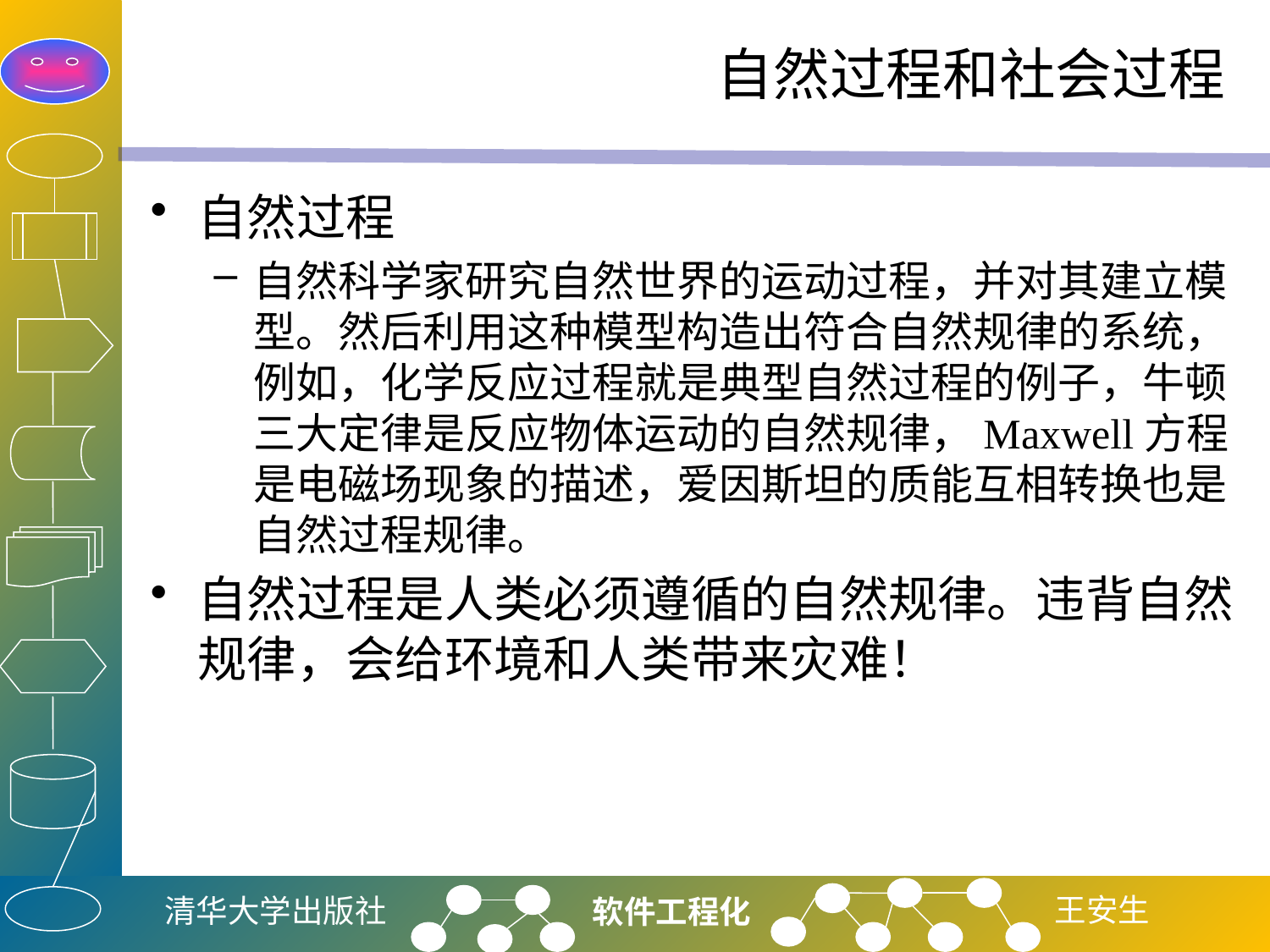

# 自然过程和社会过程
自然过程
自然科学家研究自然世界的运动过程，并对其建立模型。然后利用这种模型构造出符合自然规律的系统，例如，化学反应过程就是典型自然过程的例子，牛顿三大定律是反应物体运动的自然规律，Maxwell方程是电磁场现象的描述，爱因斯坦的质能互相转换也是自然过程规律。
自然过程是人类必须遵循的自然规律。违背自然规律，会给环境和人类带来灾难！